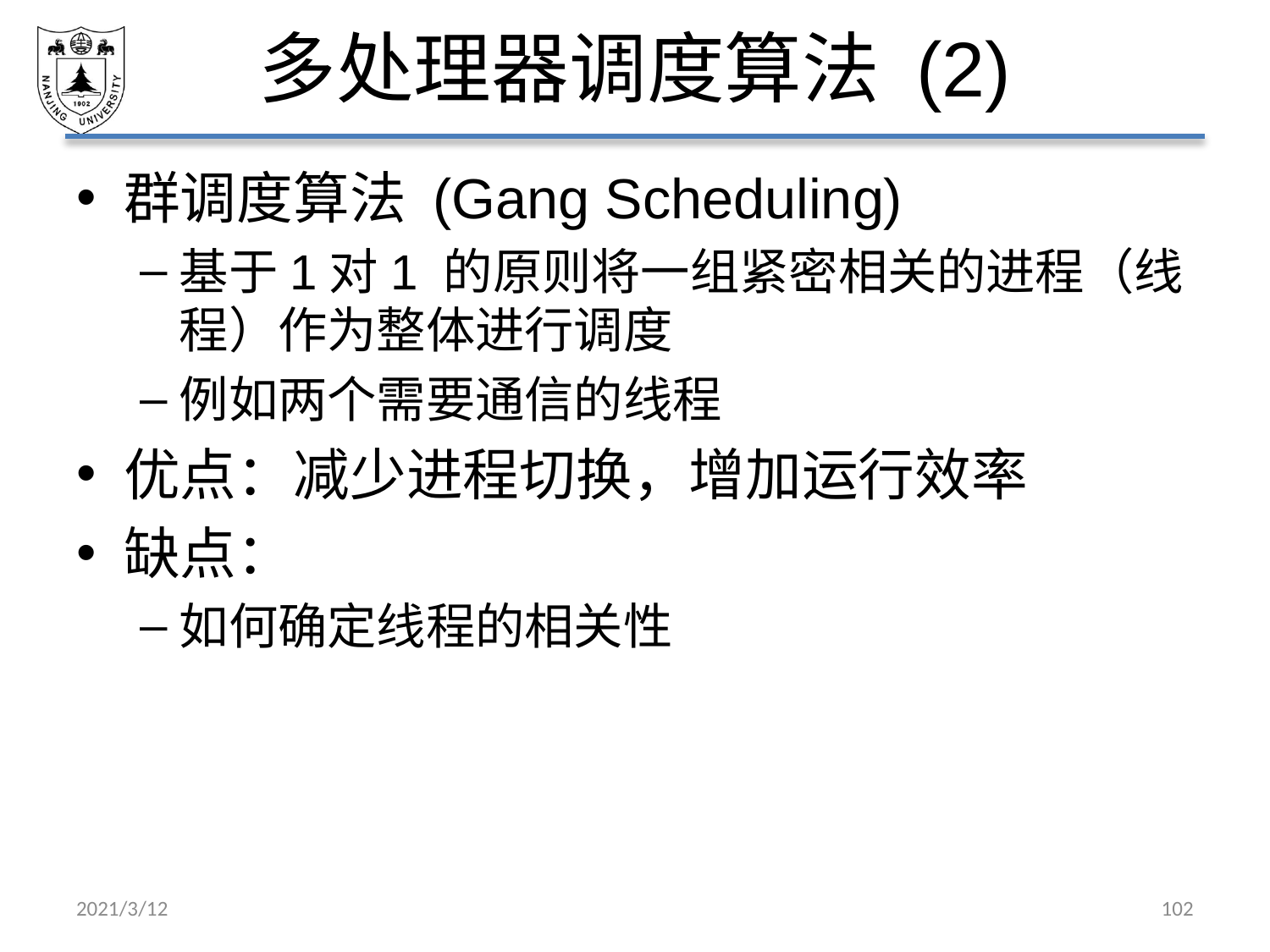

# 多处理器调度算法 (2)
群调度算法 (Gang Scheduling)
基于1对1 的原则将一组紧密相关的进程（线程）作为整体进行调度
例如两个需要通信的线程
优点：减少进程切换，增加运行效率
缺点：
如何确定线程的相关性

2021/3/12
102